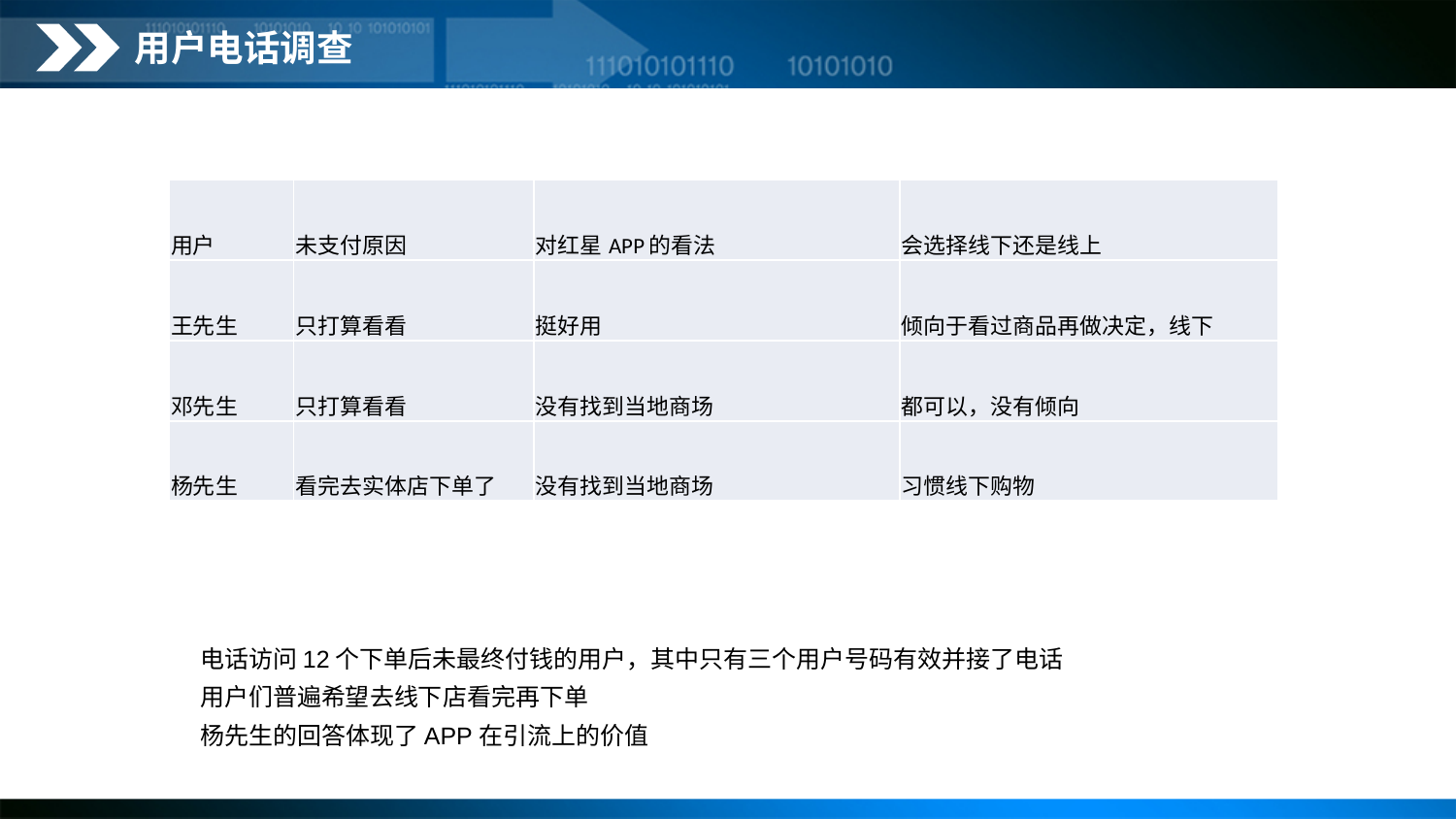

用户电话调查

| 用户 | 未支付原因 | 对红星APP的看法 | 会选择线下还是线上 |
| --- | --- | --- | --- |
| 王先生 | 只打算看看 | 挺好用 | 倾向于看过商品再做决定，线下 |
| 邓先生 | 只打算看看 | 没有找到当地商场 | 都可以，没有倾向 |
| 杨先生 | 看完去实体店下单了 | 没有找到当地商场 | 习惯线下购物 |
电话访问12个下单后未最终付钱的用户，其中只有三个用户号码有效并接了电话
用户们普遍希望去线下店看完再下单
杨先生的回答体现了APP在引流上的价值